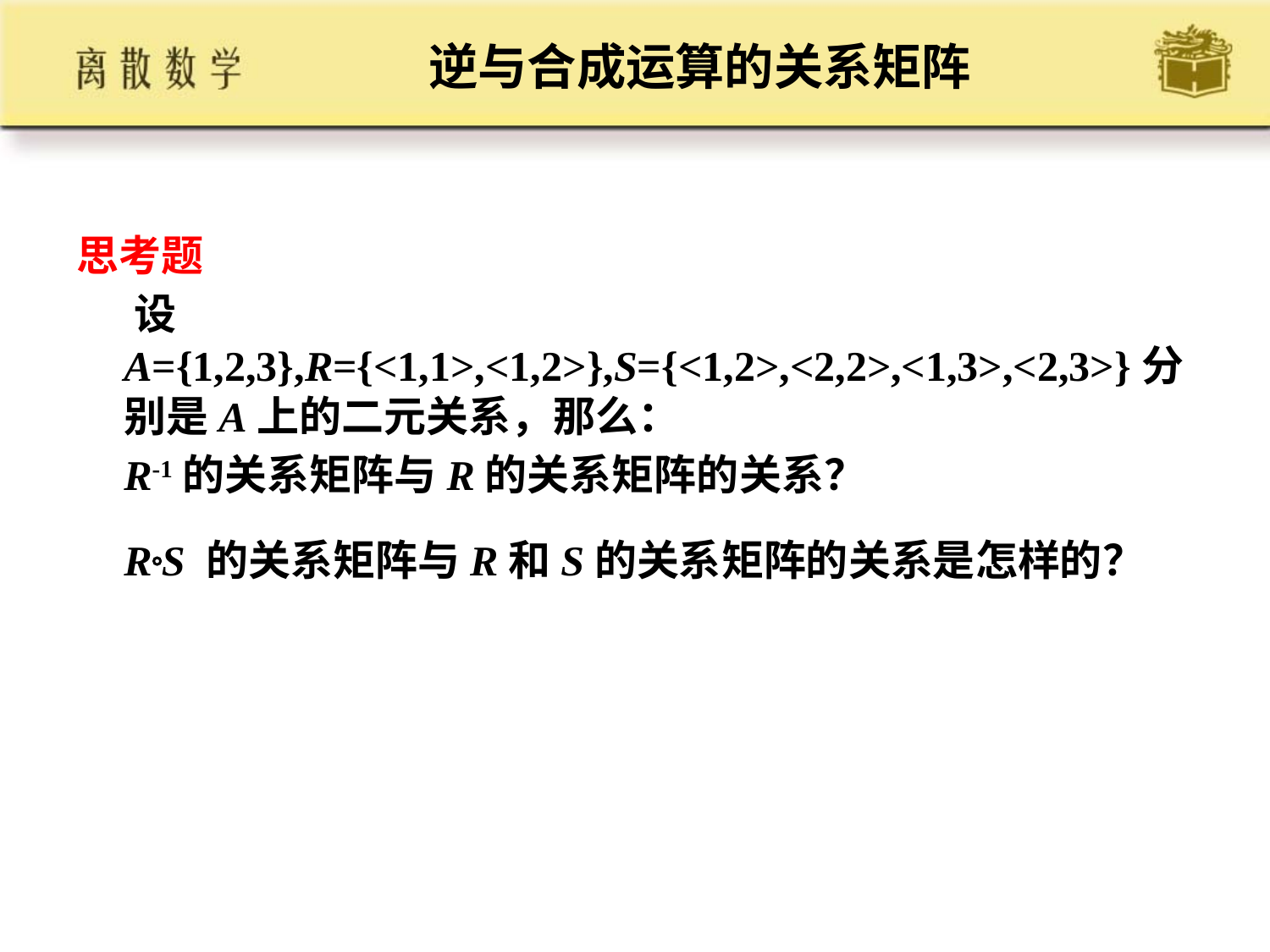

# 逆与合成运算的关系矩阵
思考题
     设A={1,2,3},R={<1,1>,<1,2>},S={<1,2>,<2,2>,<1,3>,<2,3>}分别是A上的二元关系，那么：
	R-1的关系矩阵与R的关系矩阵的关系？
	R°S 的关系矩阵与R和S的关系矩阵的关系是怎样的？
17